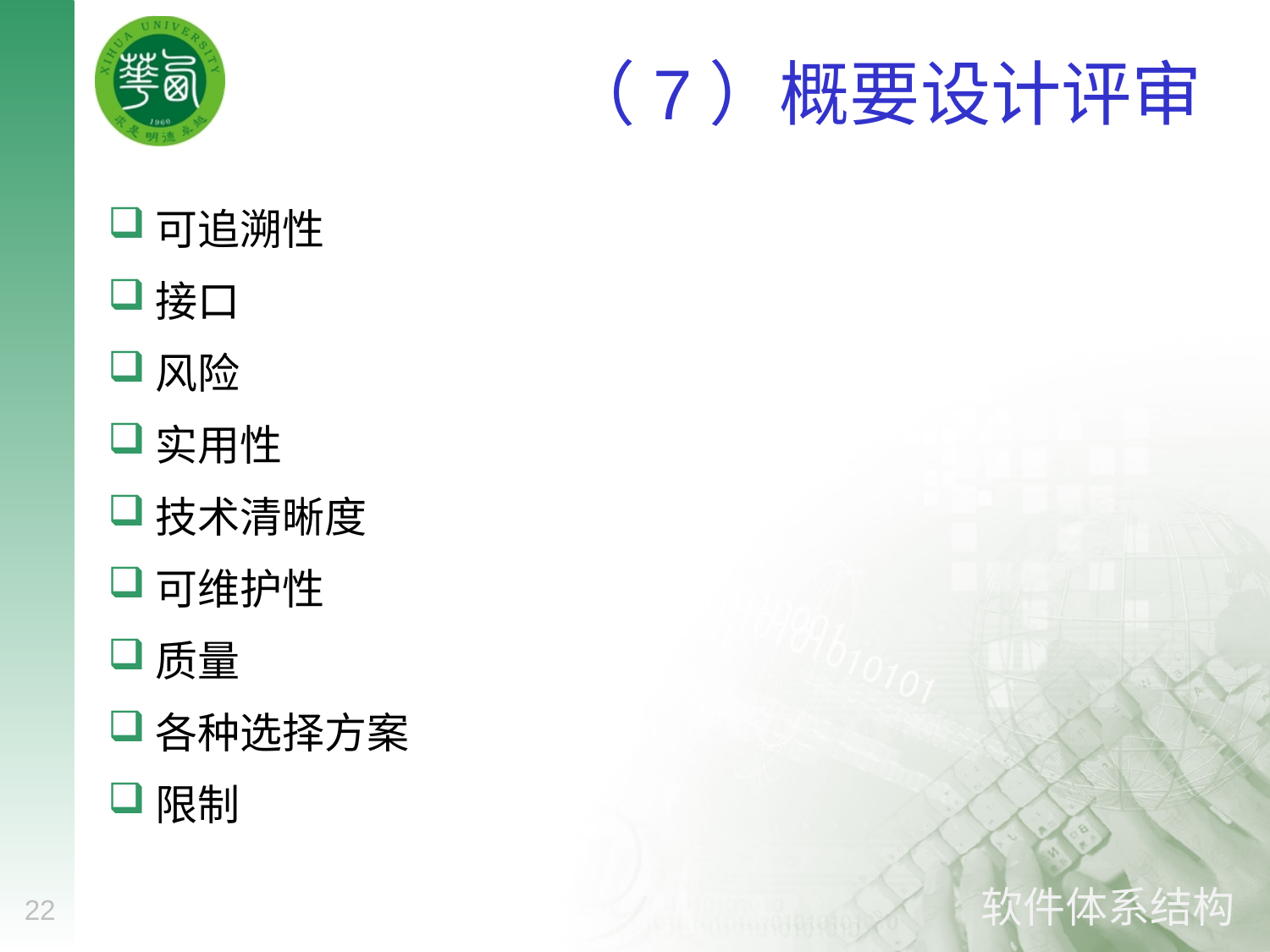

# （7）概要设计评审
可追溯性
接口
风险
实用性
技术清晰度
可维护性
质量
各种选择方案
限制
22